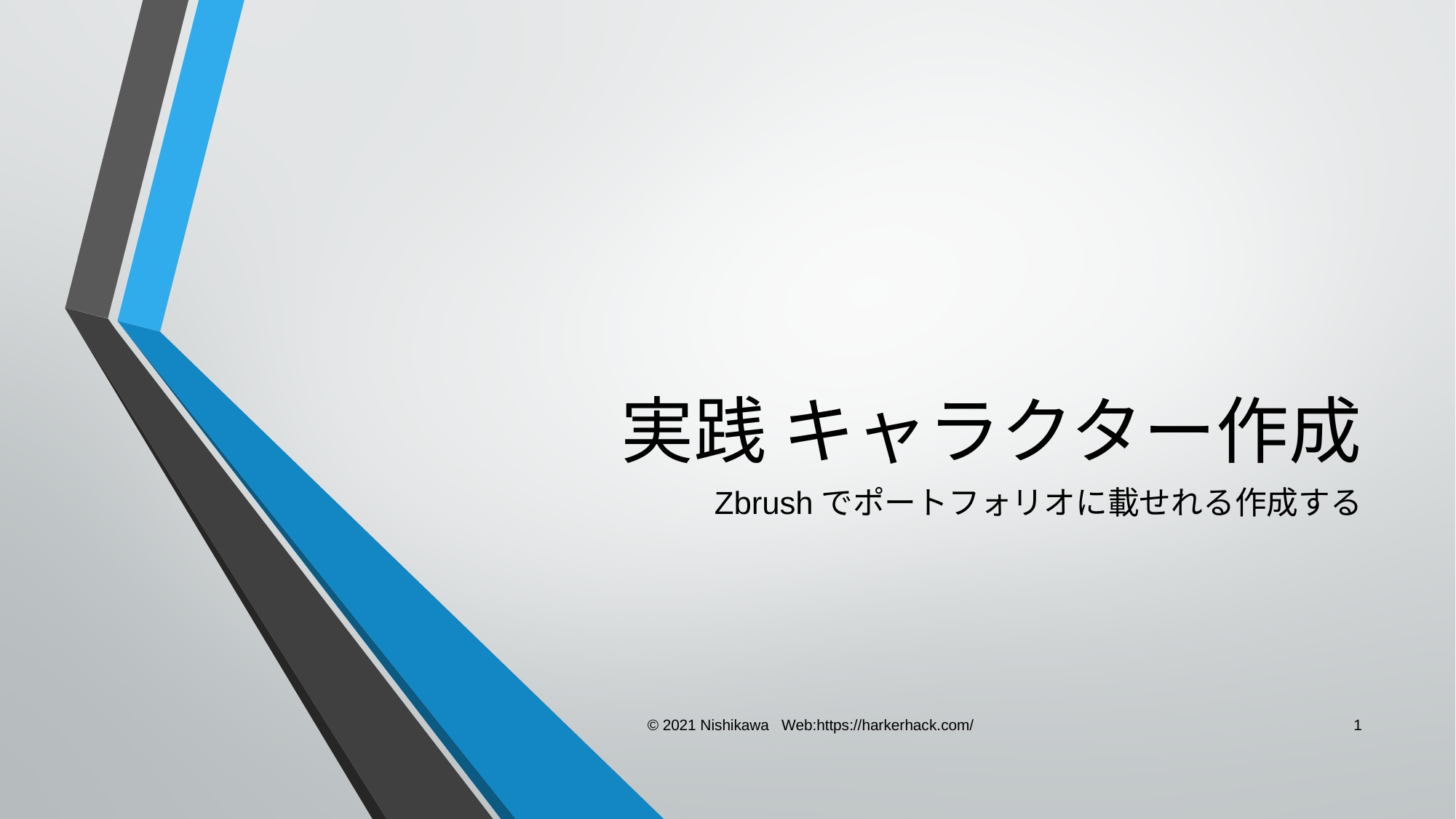

# 実践 キャラクター作成
Zbrushでポートフォリオに載せれる作成する
© 2021 Nishikawa   Web:https://harkerhack.com/
1